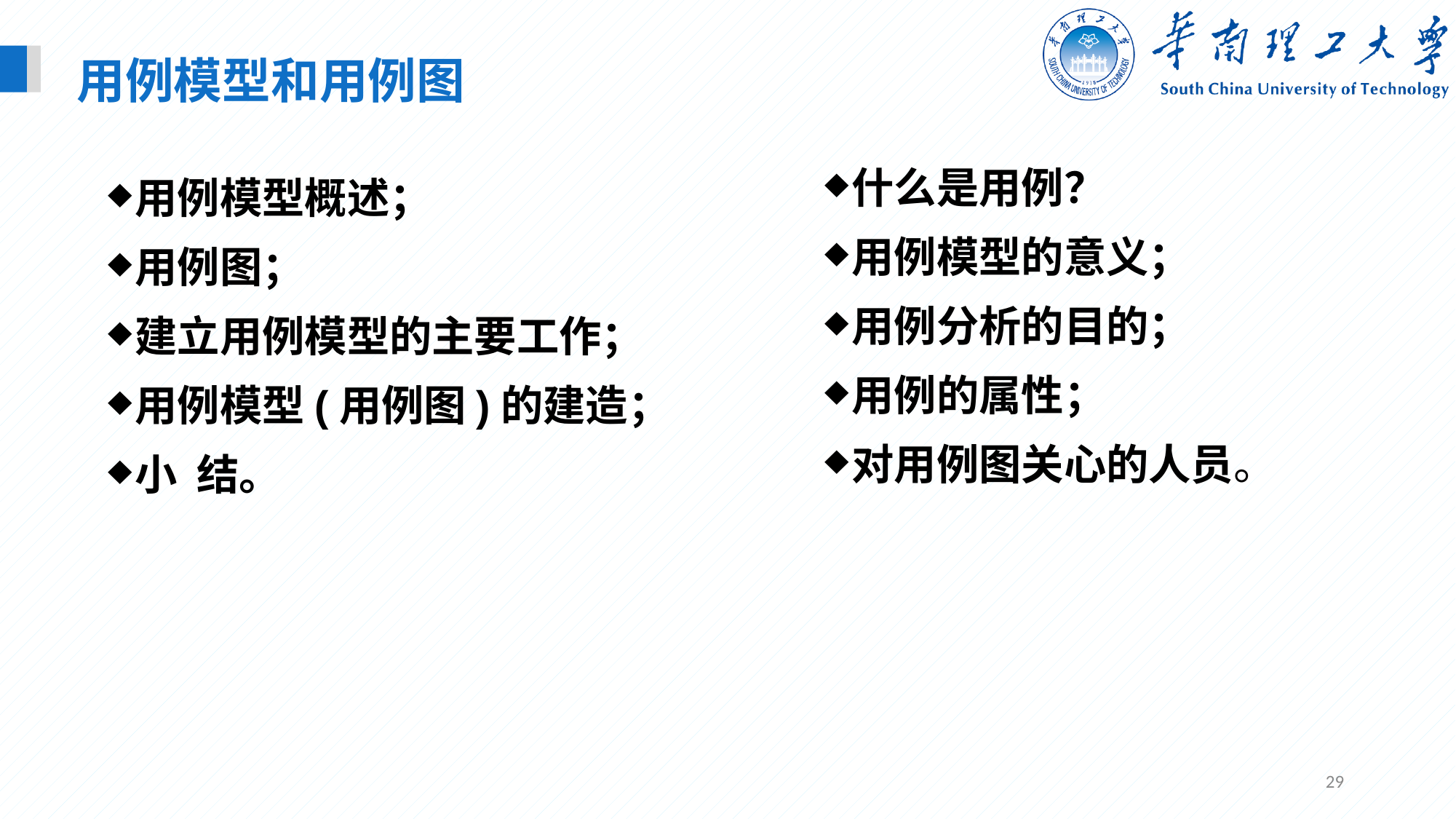

用例模型和用例图
什么是用例？
用例模型的意义；
用例分析的目的；
用例的属性；
对用例图关心的人员。
用例模型概述；
用例图；
建立用例模型的主要工作；
用例模型(用例图)的建造；
小  结。
29